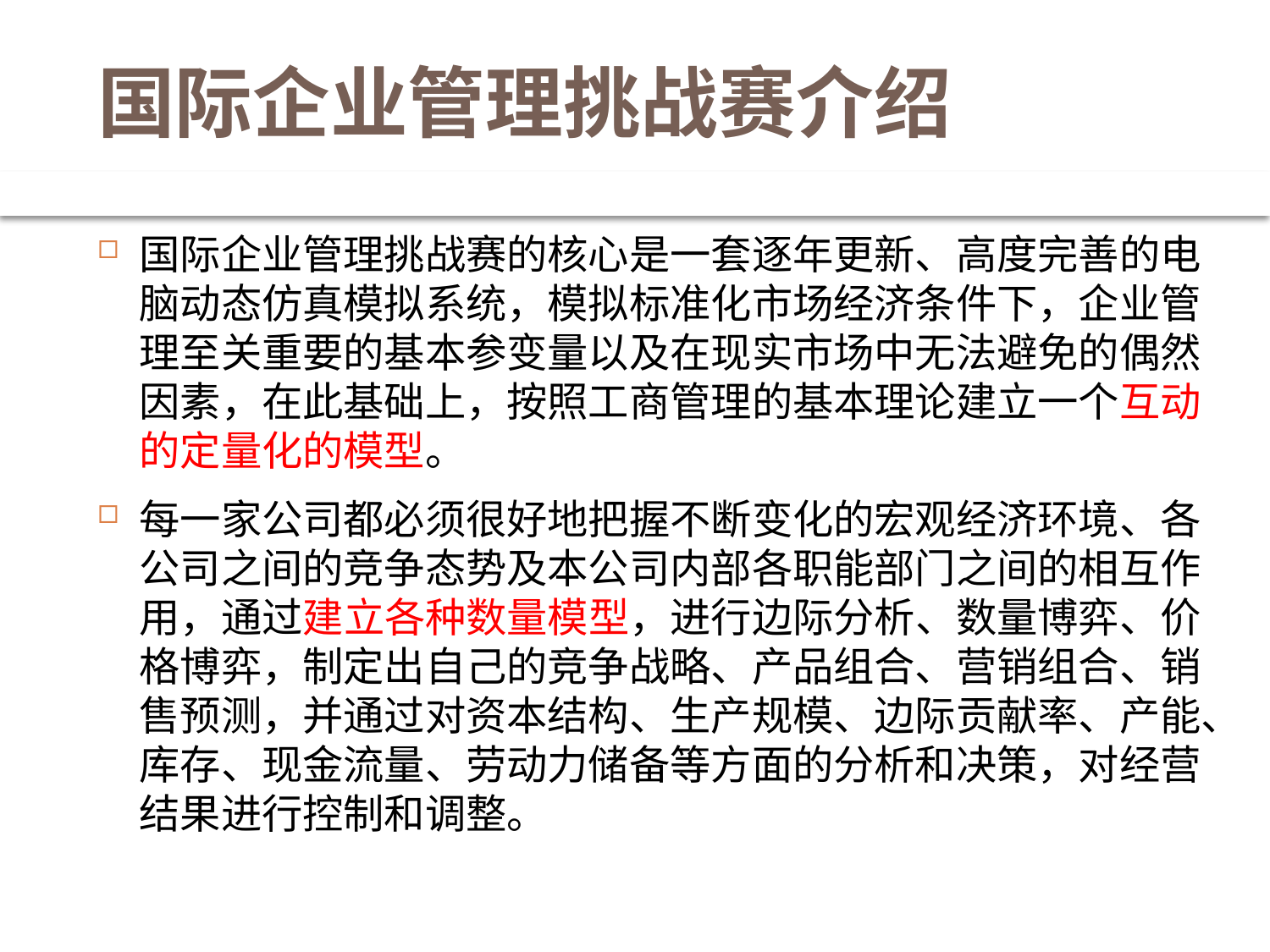

# 国际企业管理挑战赛介绍
国际企业管理挑战赛的核心是一套逐年更新、高度完善的电脑动态仿真模拟系统，模拟标准化市场经济条件下，企业管理至关重要的基本参变量以及在现实市场中无法避免的偶然因素，在此基础上，按照工商管理的基本理论建立一个互动的定量化的模型。
每一家公司都必须很好地把握不断变化的宏观经济环境、各公司之间的竞争态势及本公司内部各职能部门之间的相互作用，通过建立各种数量模型，进行边际分析、数量博弈、价格博弈，制定出自己的竞争战略、产品组合、营销组合、销售预测，并通过对资本结构、生产规模、边际贡献率、产能、库存、现金流量、劳动力储备等方面的分析和决策，对经营结果进行控制和调整。